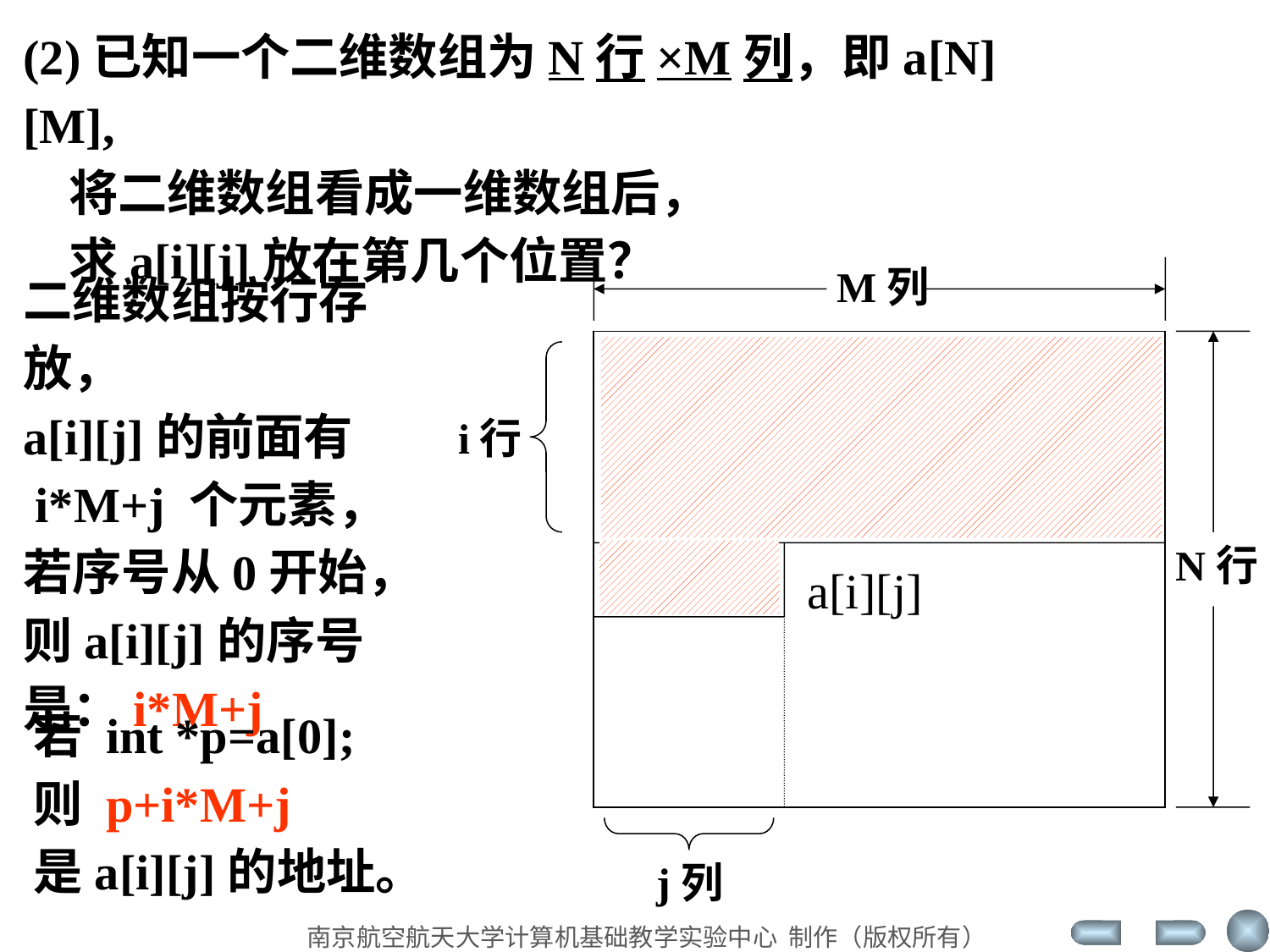

(2)已知一个二维数组为N行×M列，即a[N][M],
   将二维数组看成一维数组后，
   求a[i][j]放在第几个位置？
二维数组按行存放，
a[i][j]的前面有
 i*M+j 个元素，
若序号从0开始，
则a[i][j]的序号是：i*M+j
M列

i行
N行

a[i][j]

j列

若 int *p=a[0];
则 p+i*M+j
是a[i][j]的地址。